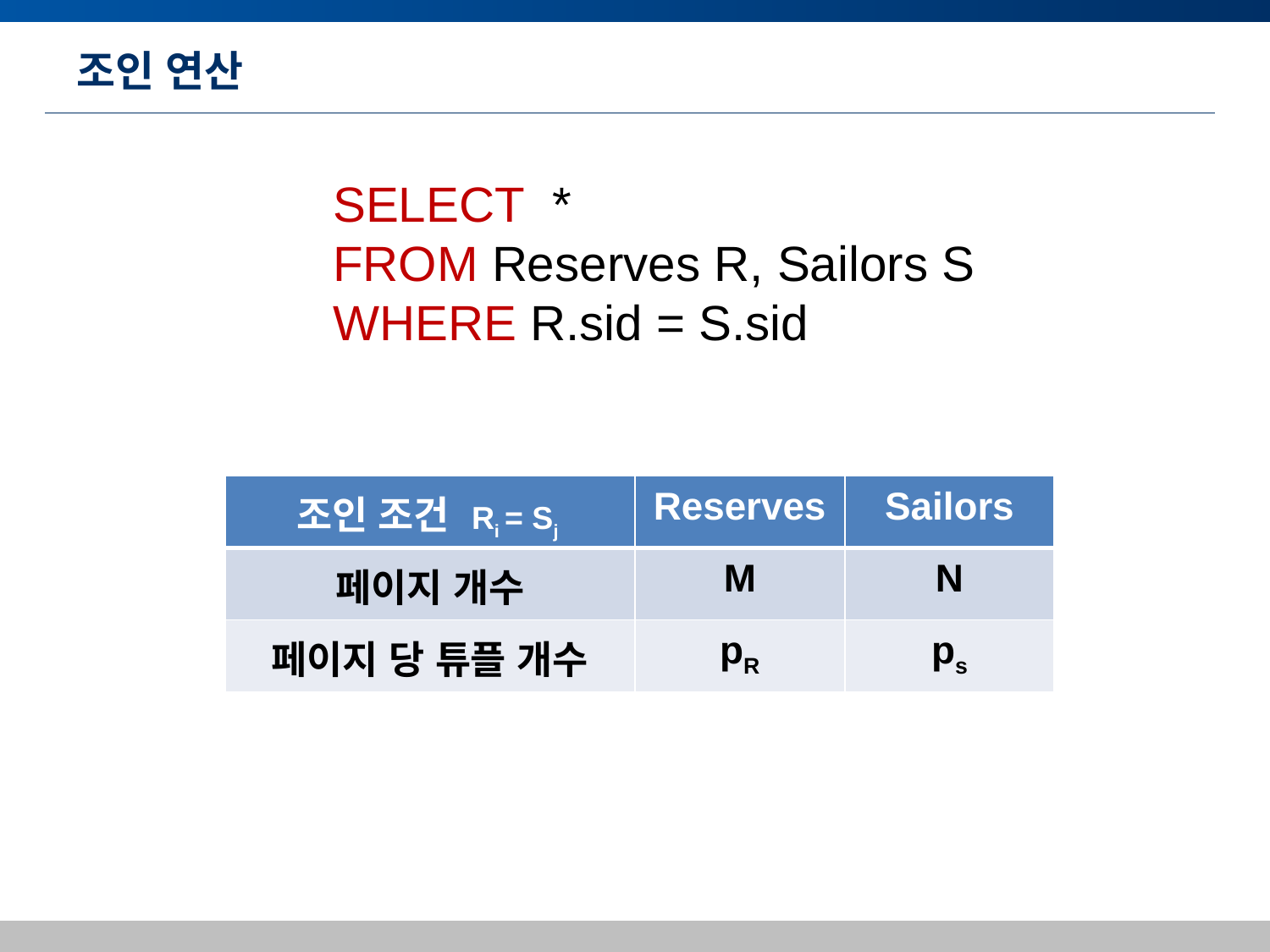

# 조인 연산
SELECT  *
FROM Reserves R, Sailors S
WHERE R.sid = S.sid
| 조인 조건 Ri = Sj | Reserves | Sailors |
| --- | --- | --- |
| 페이지 개수 | M | N |
| 페이지 당 튜플 개수 | pR | ps |